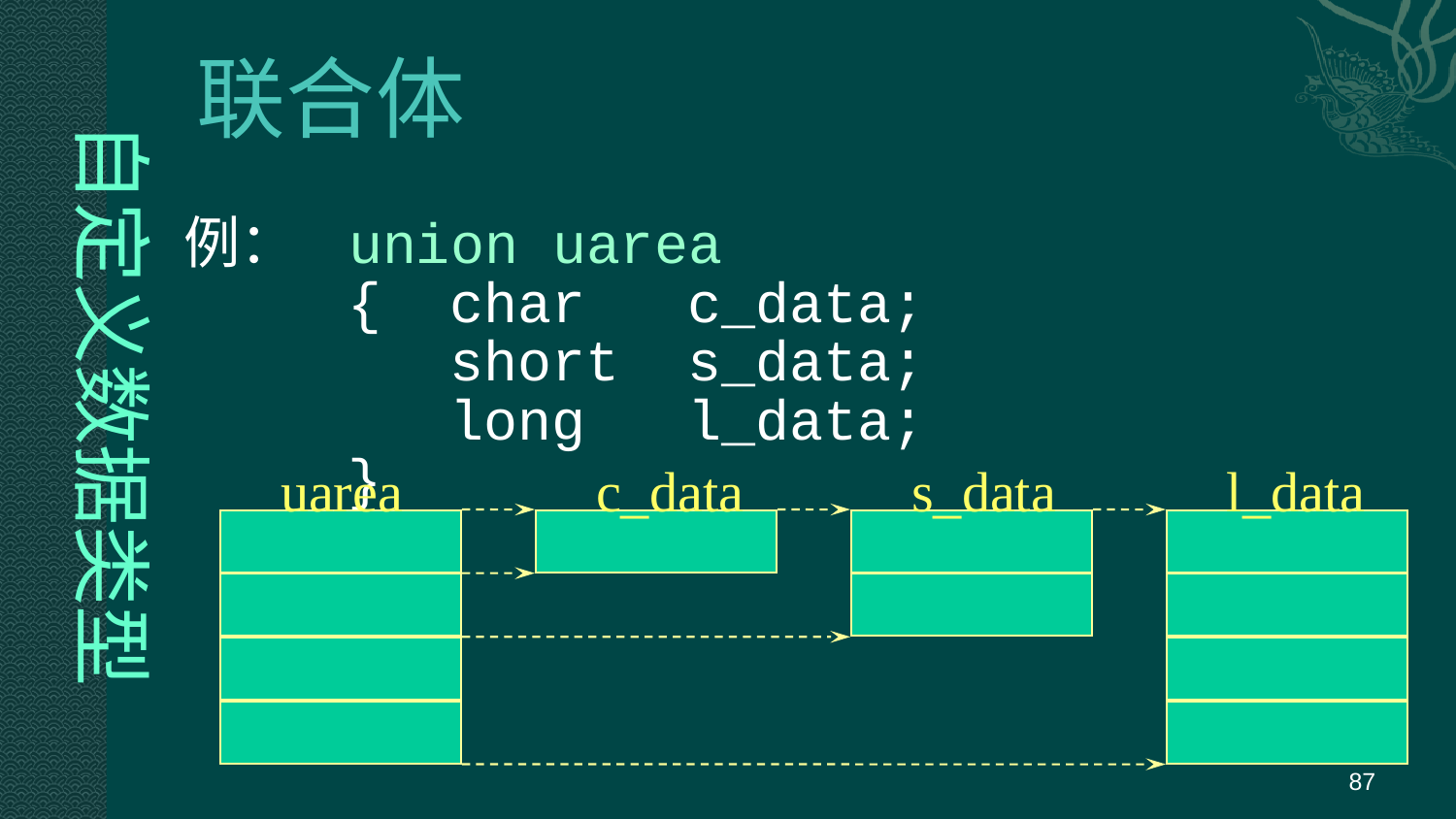

# 联合体
自定义数据类型
例：   union uarea
{  char   c_data;
   short  s_data;
   long   l_data;
}
uarea
c_data
s_data
l_data

87